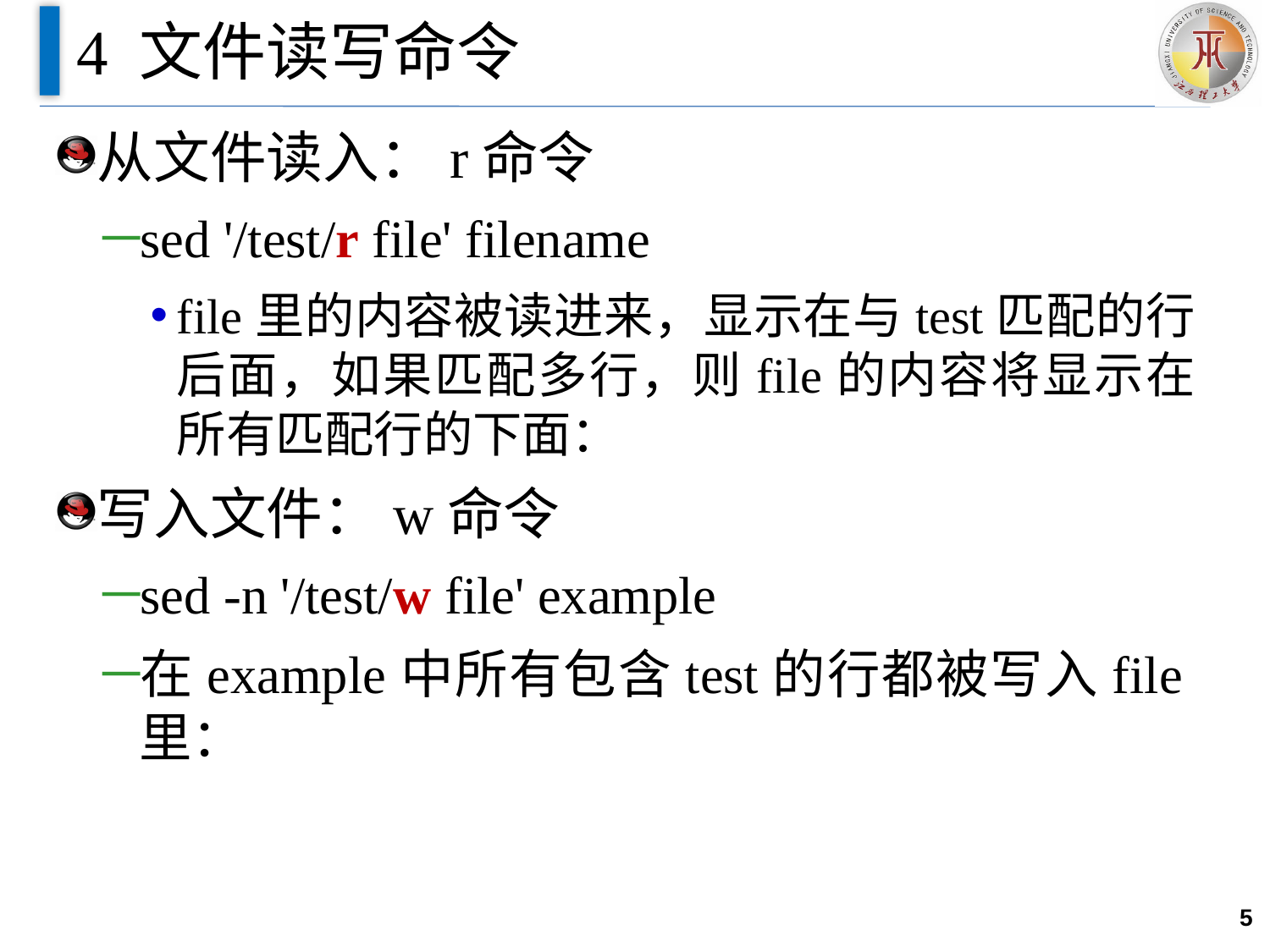

# 4 文件读写命令
从文件读入：r命令
sed '/test/r file' filename
file里的内容被读进来，显示在与test匹配的行后面，如果匹配多行，则file的内容将显示在所有匹配行的下面：
写入文件：w命令
sed -n '/test/w file' example
在example中所有包含test的行都被写入file里：

5